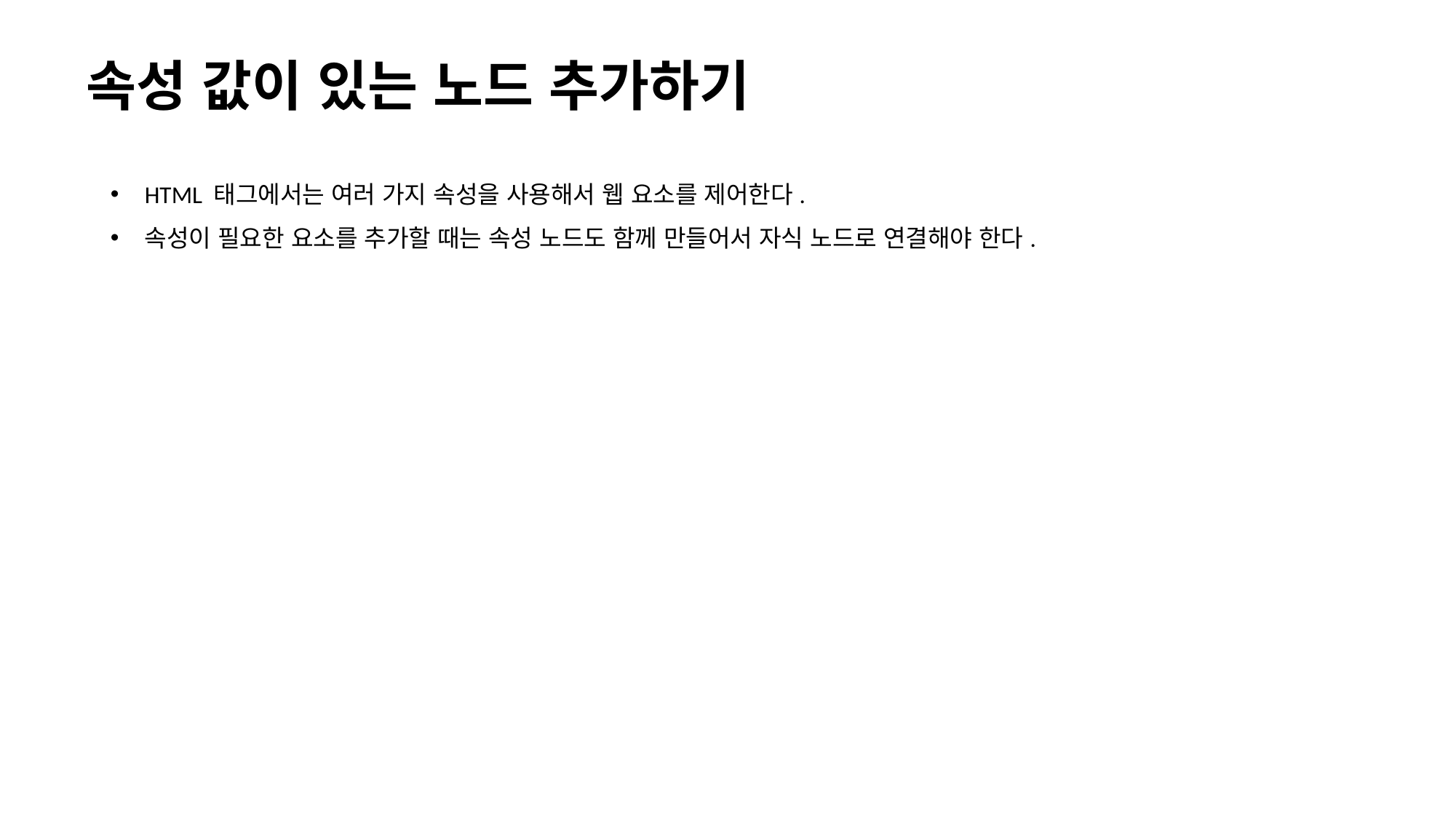

# 속성 값이 있는 노드 추가하기
HTML 태그에서는 여러 가지 속성을 사용해서 웹 요소를 제어한다.
속성이 필요한 요소를 추가할 때는 속성 노드도 함께 만들어서 자식 노드로 연결해야 한다.